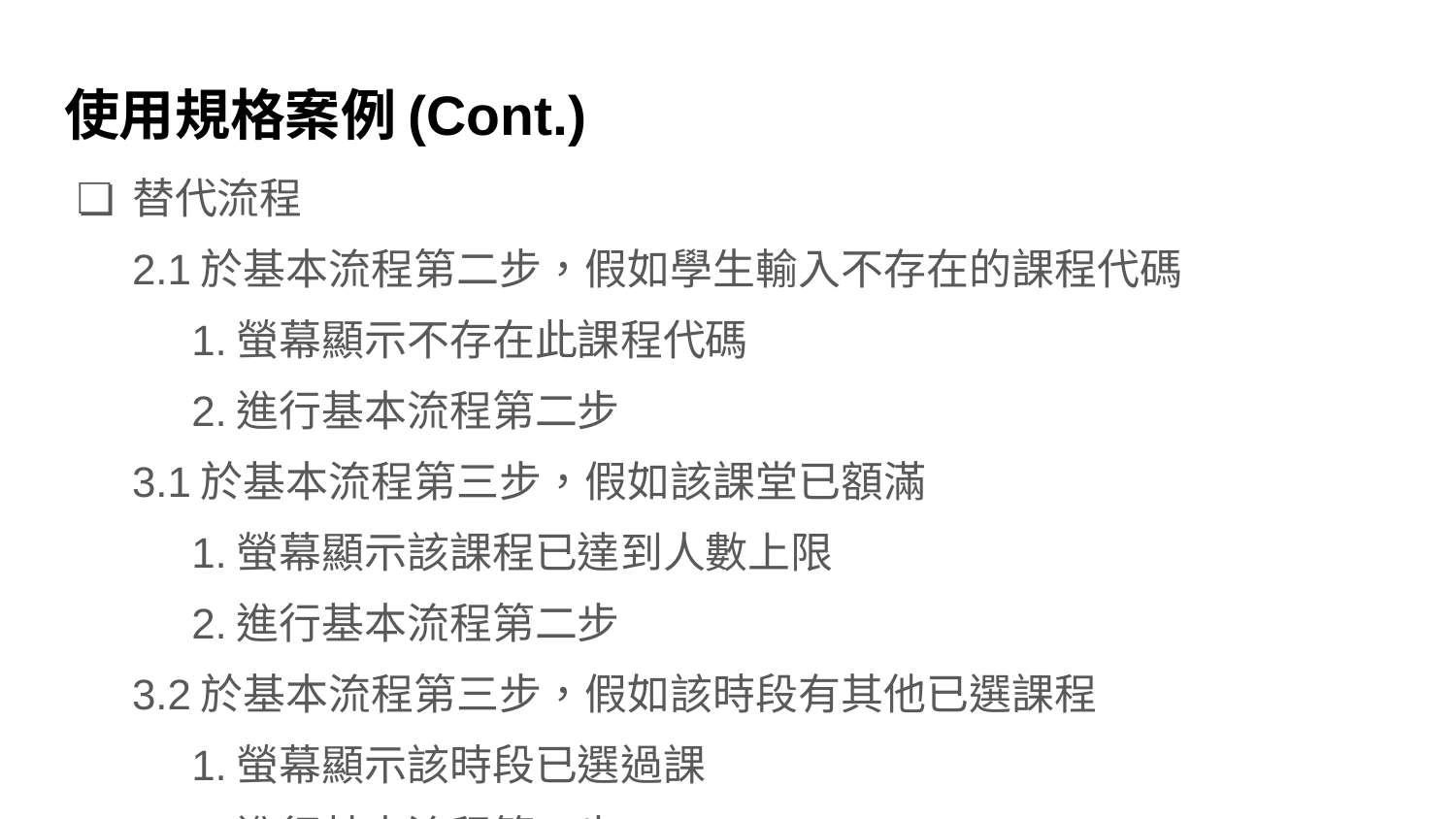

# 使用規格案例(Cont.)
替代流程
2.1於基本流程第二步，假如學生輸入不存在的課程代碼
     1.螢幕顯示不存在此課程代碼
     2.進行基本流程第二步
3.1於基本流程第三步，假如該課堂已額滿
     1.螢幕顯示該課程已達到人數上限
     2.進行基本流程第二步
3.2於基本流程第三步，假如該時段有其他已選課程
     1.螢幕顯示該時段已選過課
     2.進行基本流程第二步